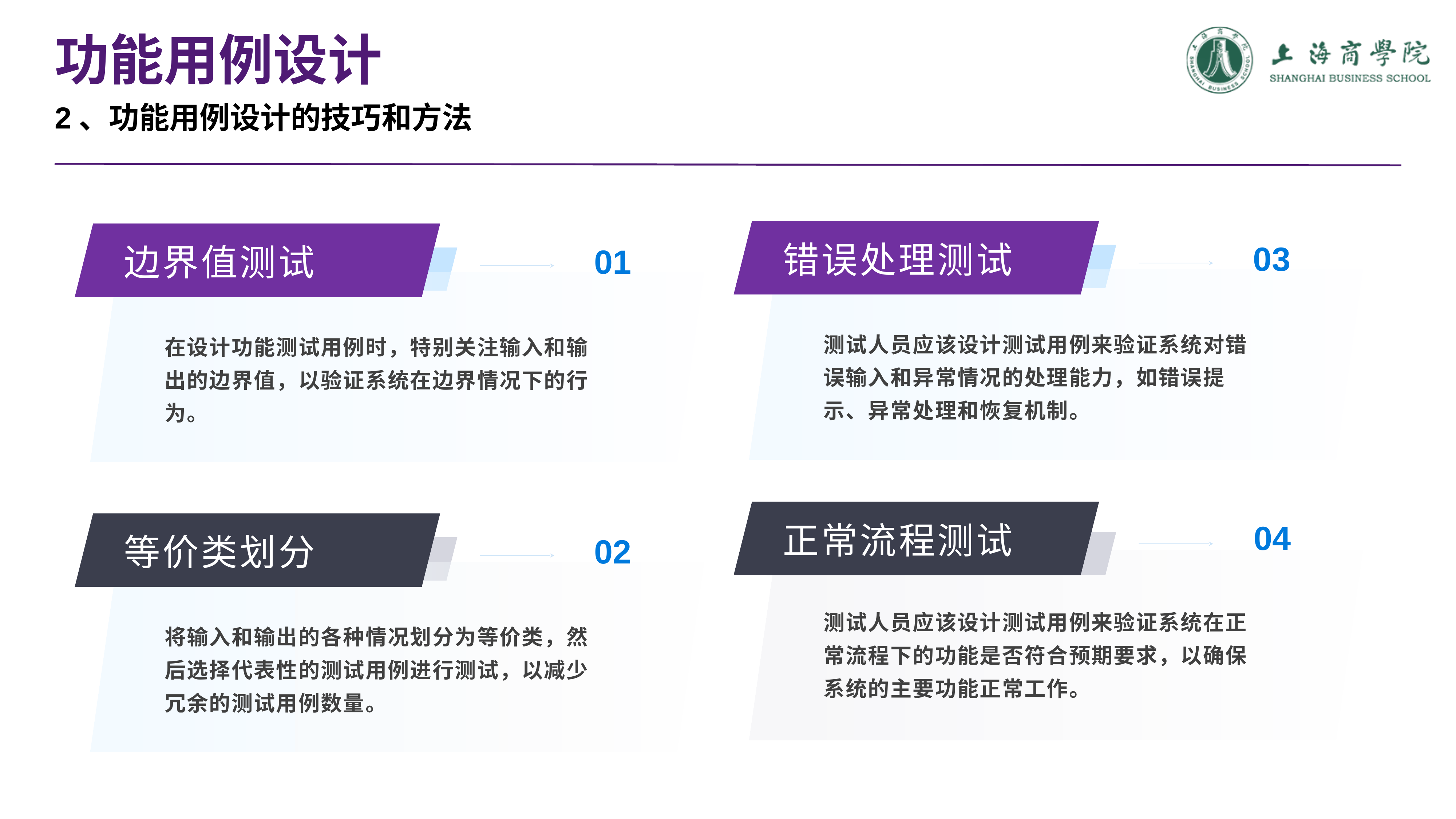

功能用例设计
2、功能用例设计的技巧和方法

错误处理测试
03
边界值测试
01

测试人员应该设计测试用例来验证系统对错误输入和异常情况的处理能力，如错误提示、异常处理和恢复机制。
在设计功能测试用例时，特别关注输入和输出的边界值，以验证系统在边界情况下的行为。

正常流程测试
04
等价类划分
02

测试人员应该设计测试用例来验证系统在正常流程下的功能是否符合预期要求，以确保系统的主要功能正常工作。
将输入和输出的各种情况划分为等价类，然后选择代表性的测试用例进行测试，以减少冗余的测试用例数量。